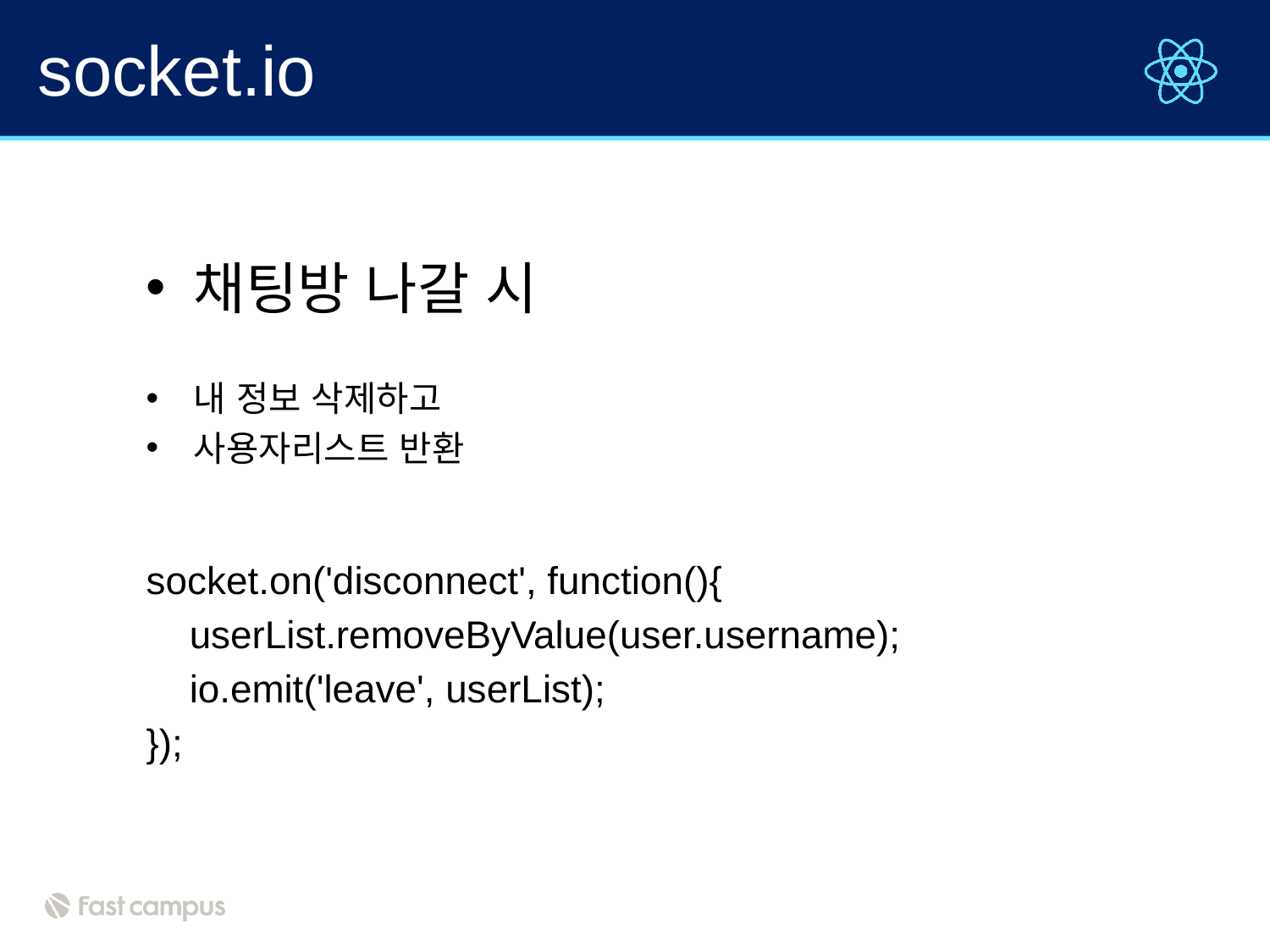

# socket.io
채팅방 나갈 시

내 정보 삭제하고
사용자리스트 반환

socket.on('disconnect', function(){
    userList.removeByValue(user.username);
    io.emit('leave', userList);
});